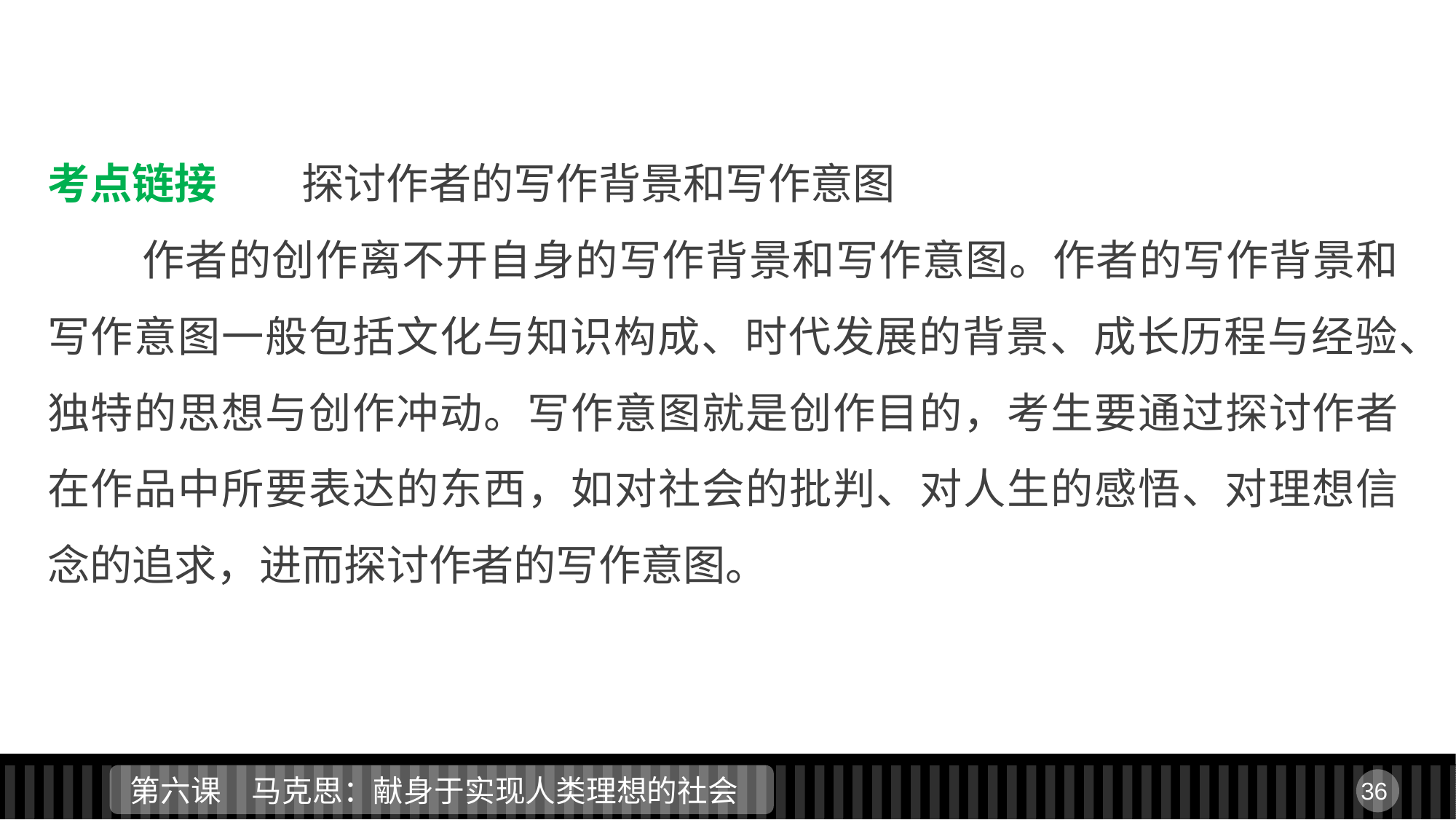

考点链接　　探讨作者的写作背景和写作意图
        作者的创作离不开自身的写作背景和写作意图。作者的写作背景和写作意图一般包括文化与知识构成、时代发展的背景、成长历程与经验、独特的思想与创作冲动。写作意图就是创作目的，考生要通过探讨作者在作品中所要表达的东西，如对社会的批判、对人生的感悟、对理想信念的追求，进而探讨作者的写作意图。